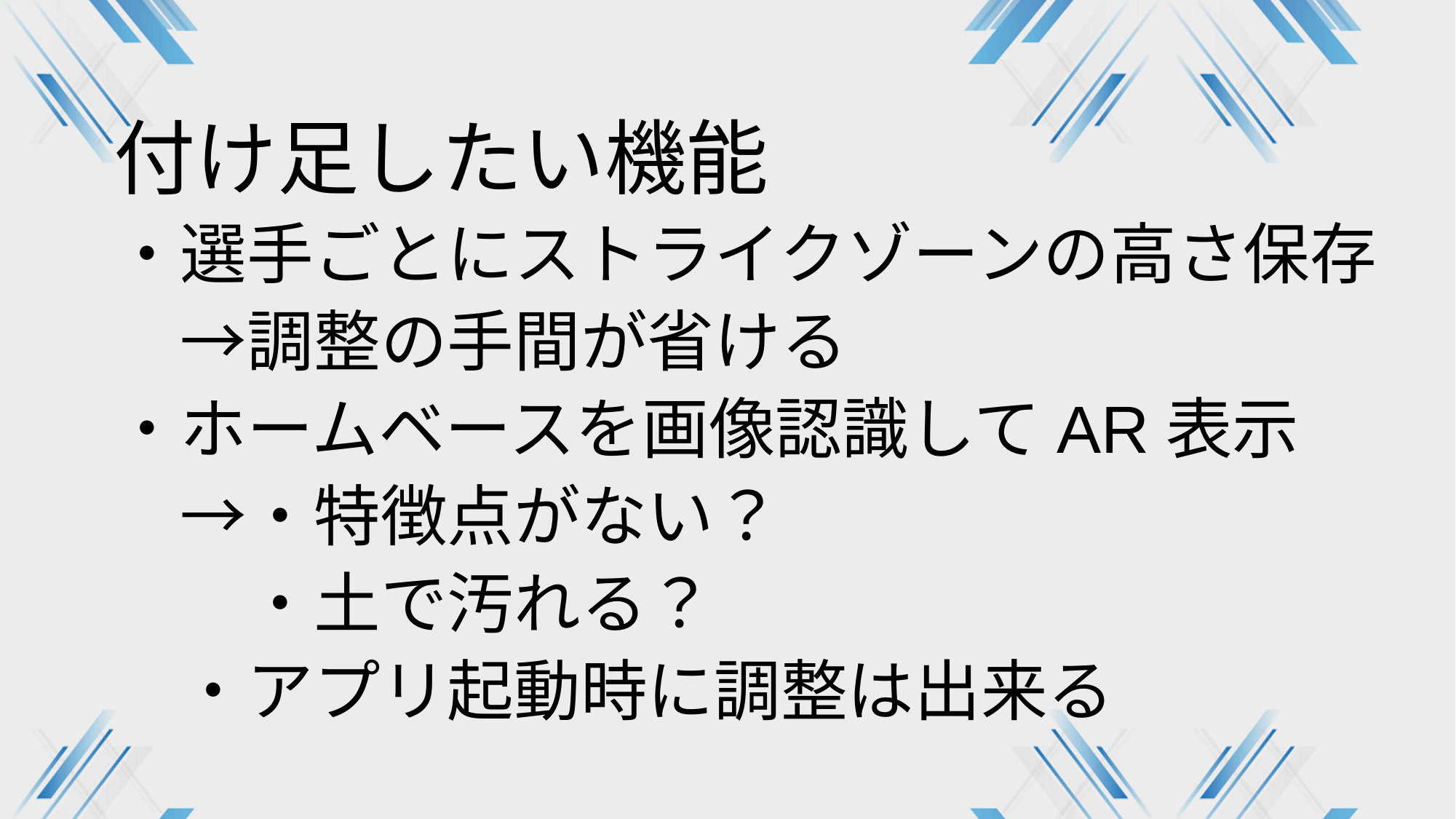

付け足したい機能
・選手ごとにストライクゾーンの高さ保存
　→調整の手間が省ける
・ホームベースを画像認識してAR表示
　→・特徴点がない？
　　・土で汚れる？
　・アプリ起動時に調整は出来る